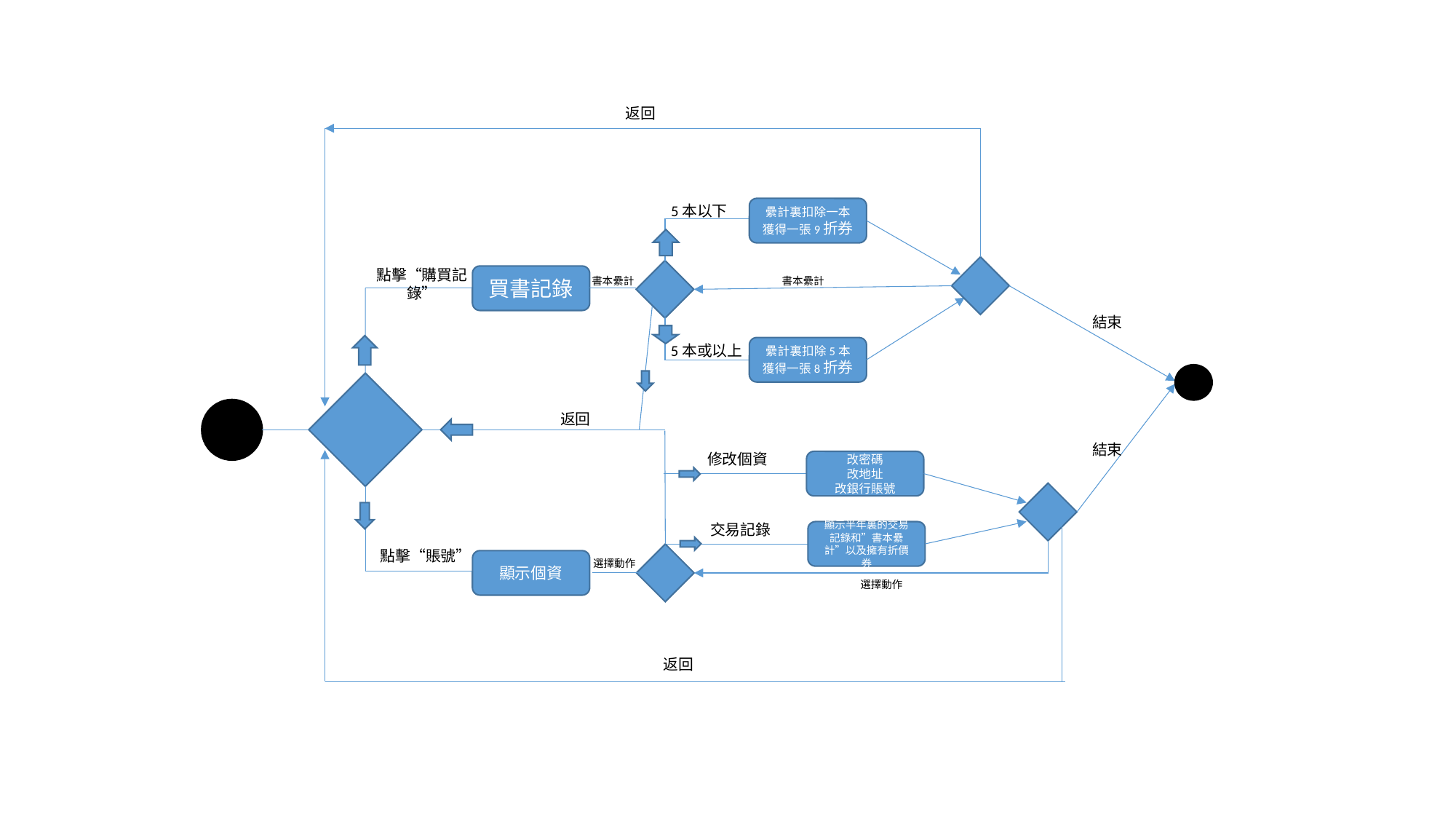

返回
5本以下
纍計裏扣除一本
獲得一張9折券

點擊“購買記錄”

買書記錄
書本纍計
書本纍計
結束

5本或以上
纍計裏扣除5本
獲得一張8折券

返回

結束
修改個資
改密碼
改地址
改銀行賬號

交易記錄
顯示半年裏的交易記錄和”書本纍計”以及擁有折價券

點擊“賬號”

顯示個資
選擇動作
選擇動作
返回